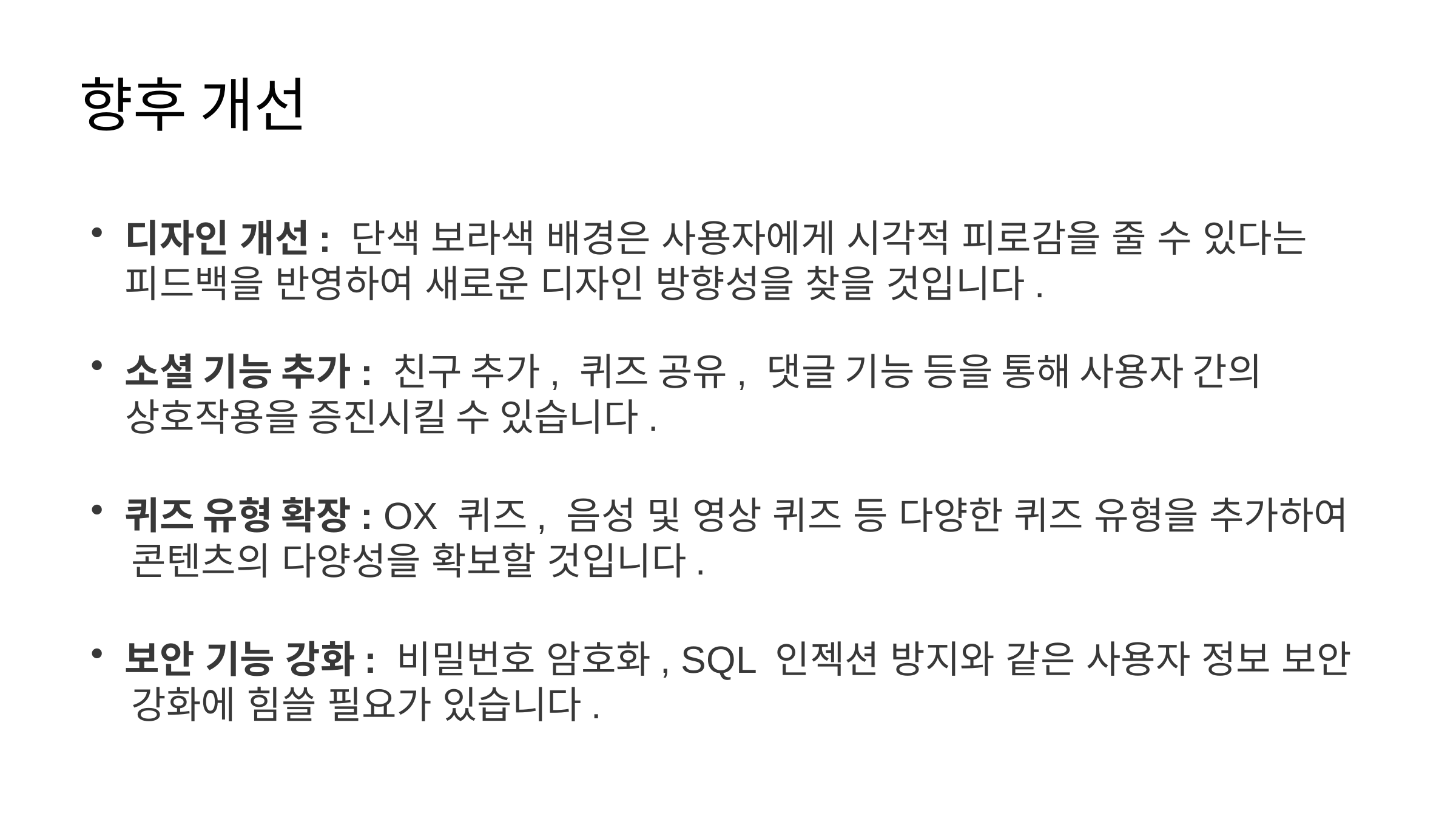

향후 개선
디자인 개선: 단색 보라색 배경은 사용자에게 시각적 피로감을 줄 수 있다는 피드백을 반영하여 새로운 디자인 방향성을 찾을 것입니다.
소셜 기능 추가: 친구 추가, 퀴즈 공유, 댓글 기능 등을 통해 사용자 간의
   상호작용을 증진시킬 수 있습니다.
퀴즈 유형 확장: OX 퀴즈, 음성 및 영상 퀴즈 등 다양한 퀴즈 유형을 추가하여
   콘텐츠의 다양성을 확보할 것입니다.
보안 기능 강화: 비밀번호 암호화, SQL 인젝션 방지와 같은 사용자 정보 보안
   강화에 힘쓸 필요가 있습니다.